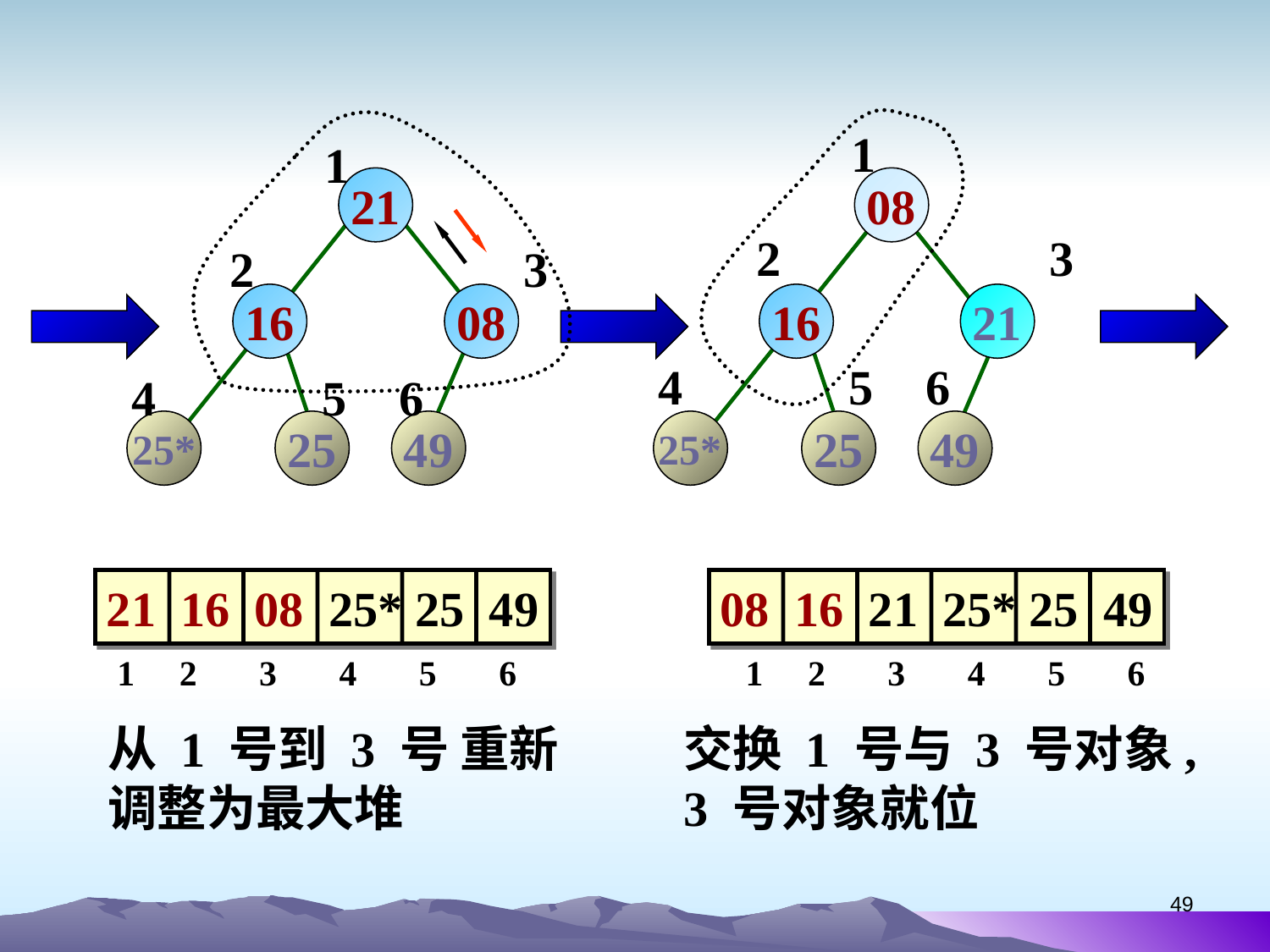

1
08

2

3
16
21

4
5
6
25*
25
49
08  16  21  25* 25  49

交换 1 号与 3 号对象,
3 号对象就位

1
21

2
3
16
08

4
5
6
25*
25
49
21  16  08  25* 25  49

从 1 号到 3 号 重新
调整为最大堆

   1     2       3       4       5       6
   1     2       3       4       5       6
49